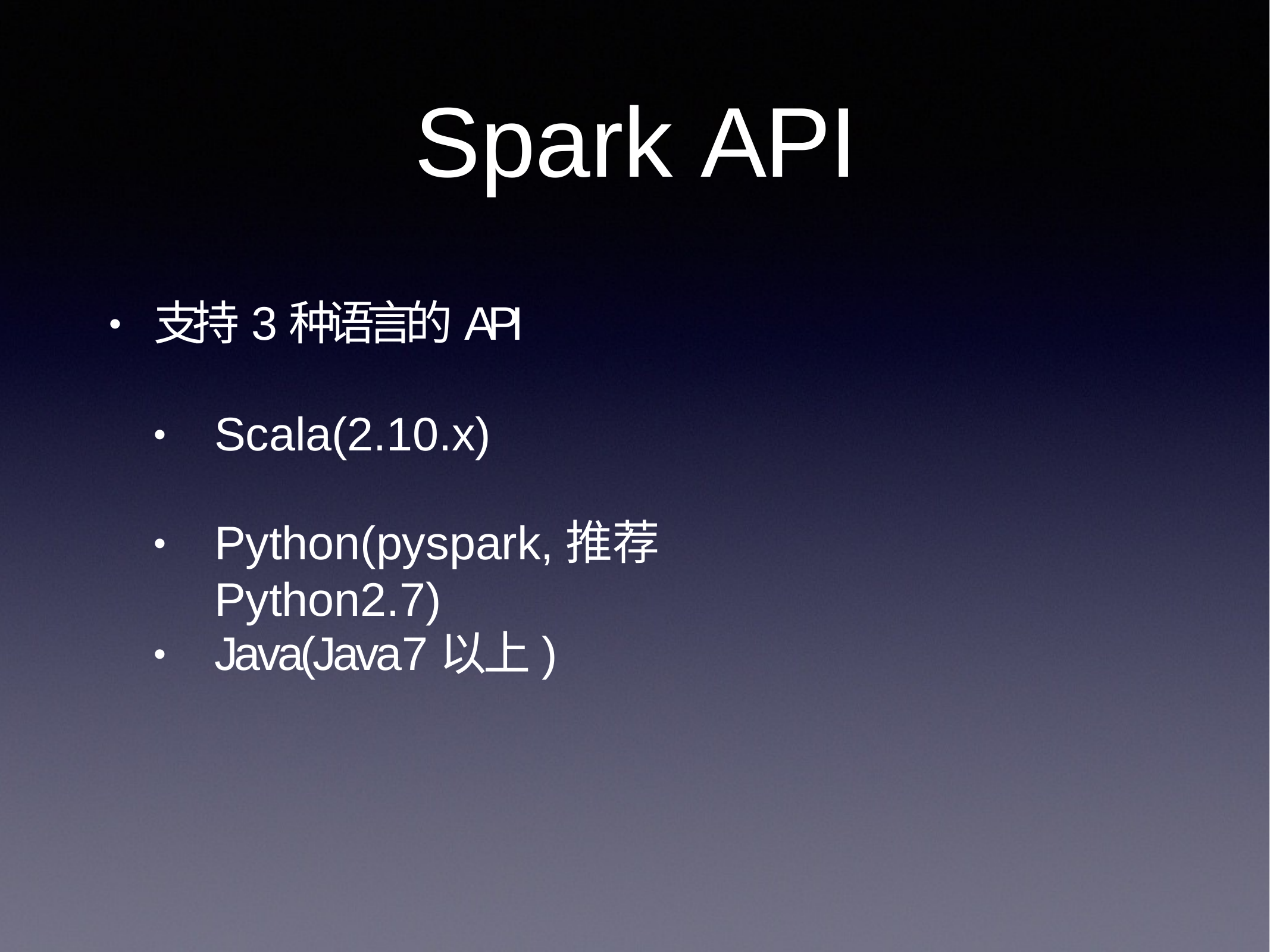

# Spark API
支持3种语言的API
•
Scala(2.10.x)
•
Python(pyspark,推荐Python2.7)
•
Java(Java7以上)
•
8